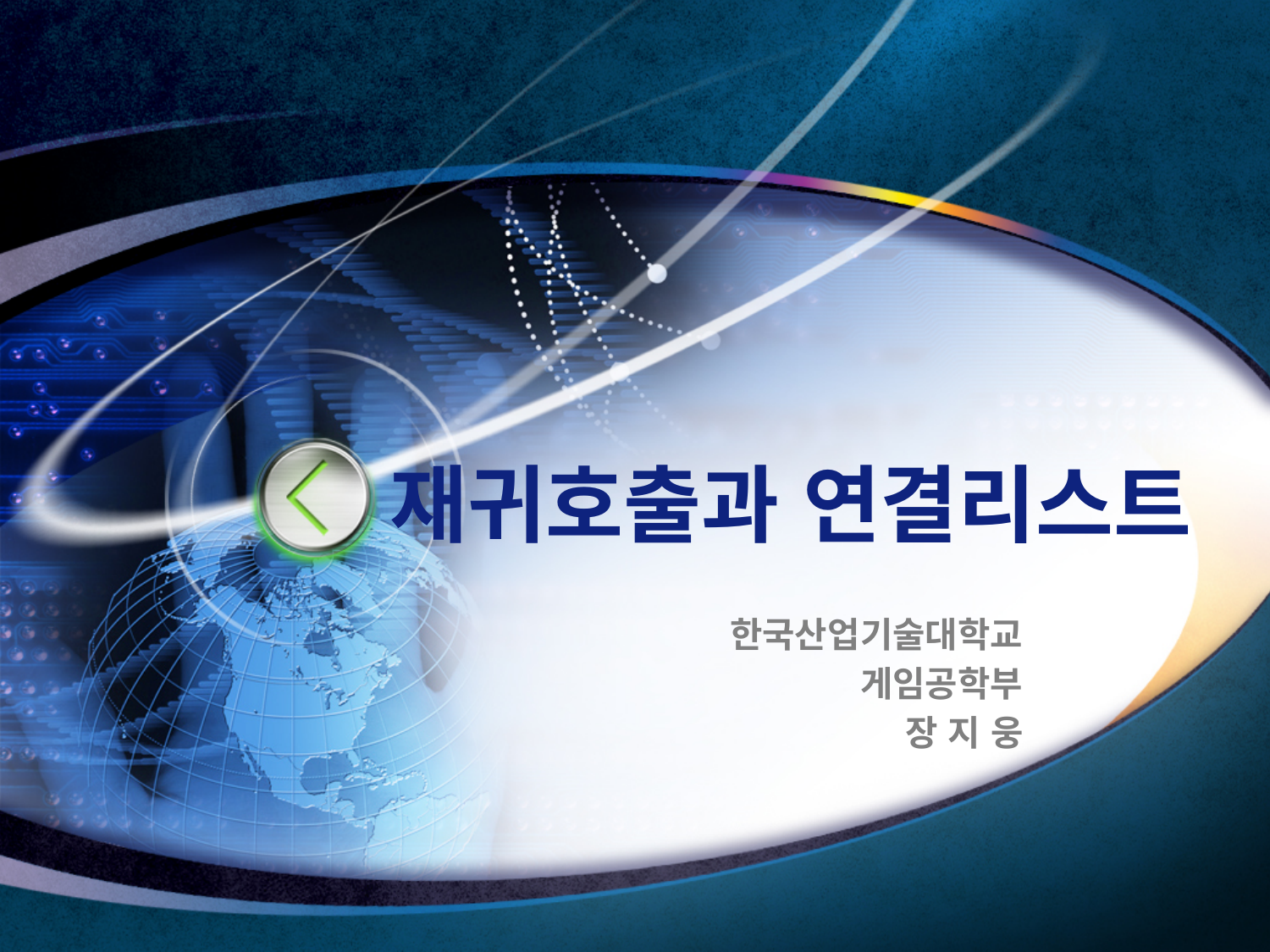

# 재귀호출과 연결리스트
한국산업기술대학교
게임공학부
장 지 웅